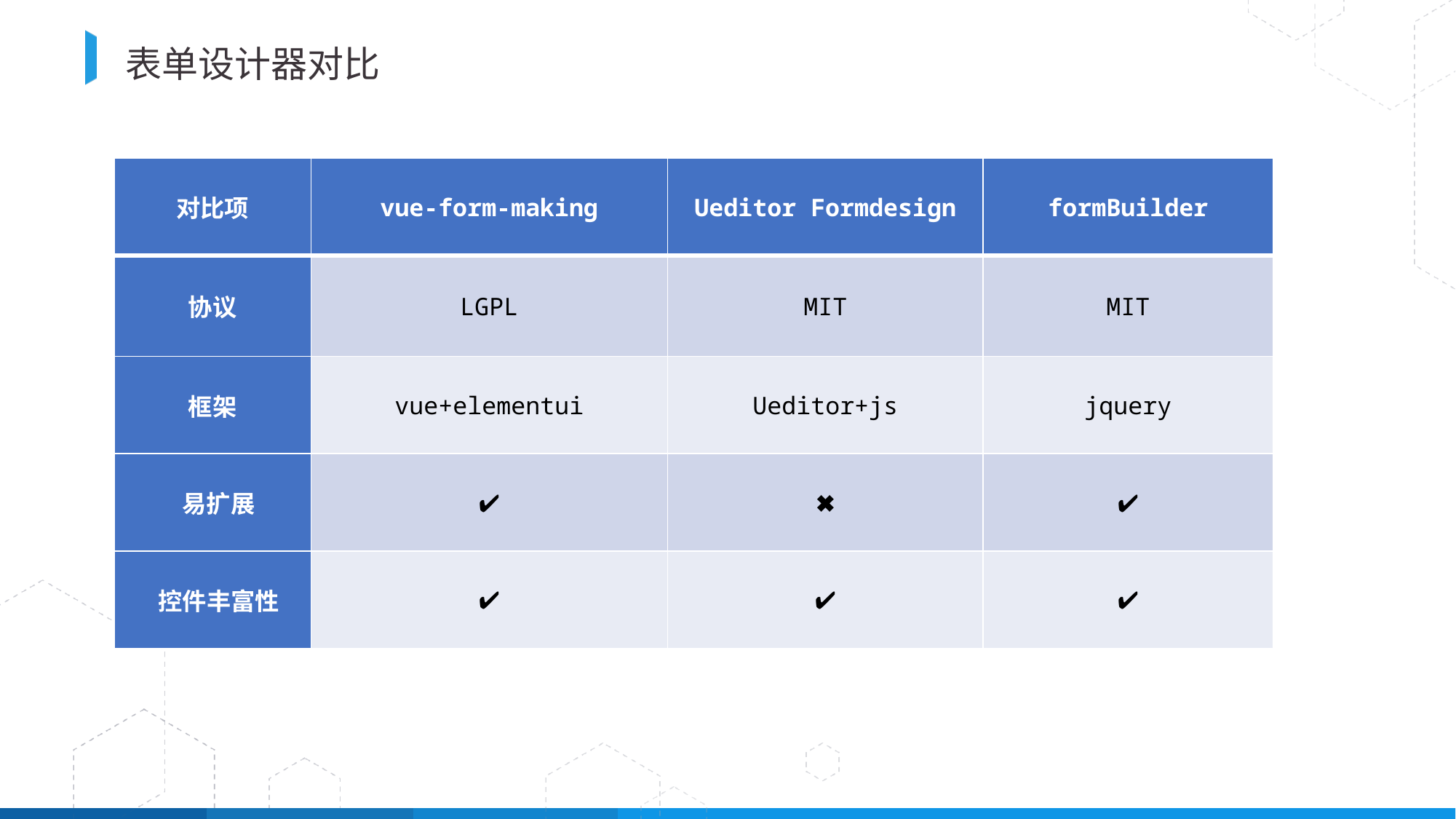

# 表单设计器对比
| 对比项 | vue-form-making | Ueditor Formdesign | formBuilder |
| --- | --- | --- | --- |
| 协议 | LGPL | MIT | MIT |
| 框架 | vue+elementui | Ueditor+js | jquery |
| 易扩展 | ✔ | ✖ | ✔ |
| 控件丰富性 | ✔ | ✔ | ✔ |